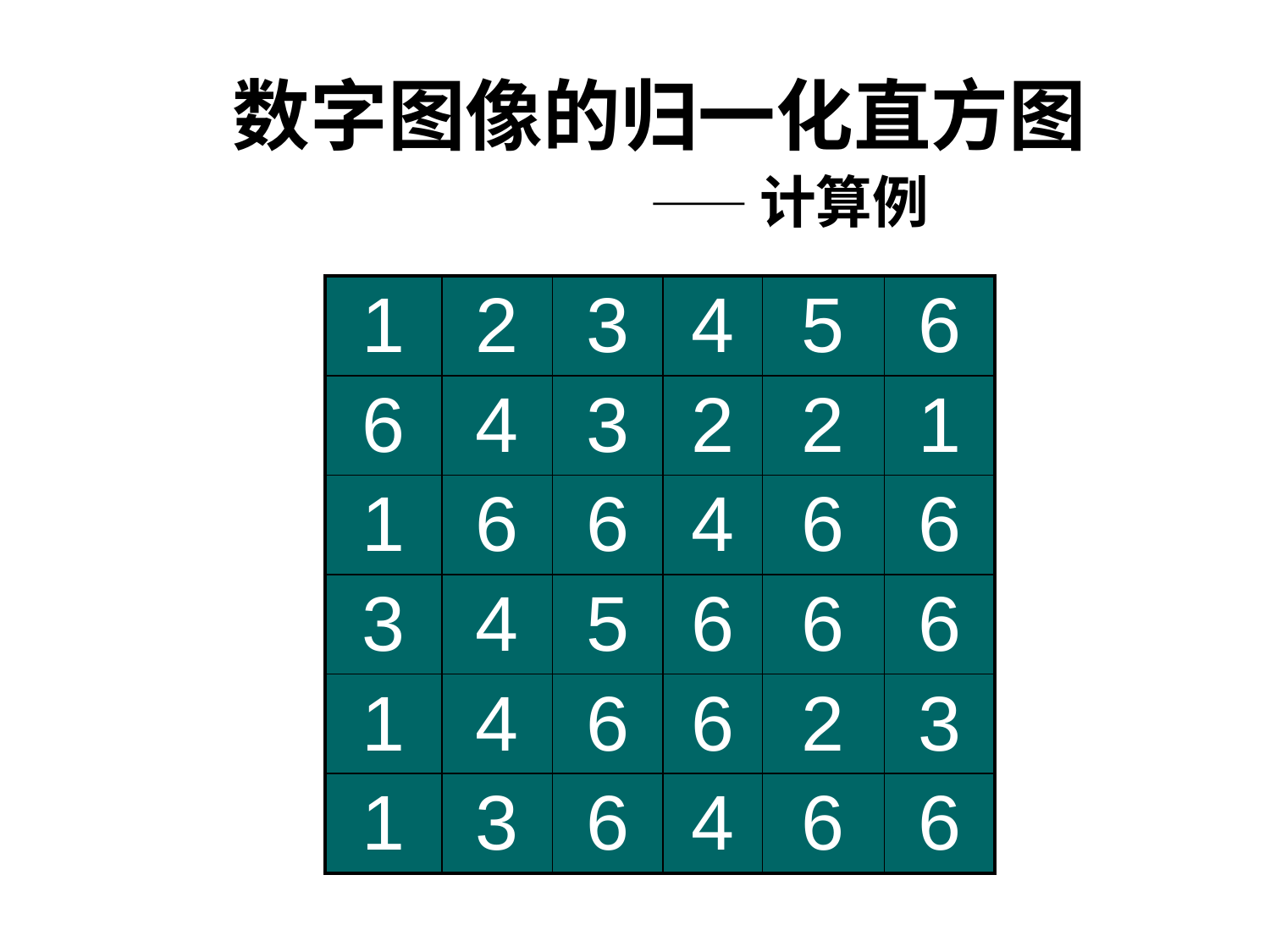

数字图像的归一化直方图
                  —— 计算例
| 1 | 2 | 3 | 4 | 5 | 6 |
| --- | --- | --- | --- | --- | --- |
| 6 | 4 | 3 | 2 | 2 | 1 |
| 1 | 6 | 6 | 4 | 6 | 6 |
| 3 | 4 | 5 | 6 | 6 | 6 |
| 1 | 4 | 6 | 6 | 2 | 3 |
| 1 | 3 | 6 | 4 | 6 | 6 |